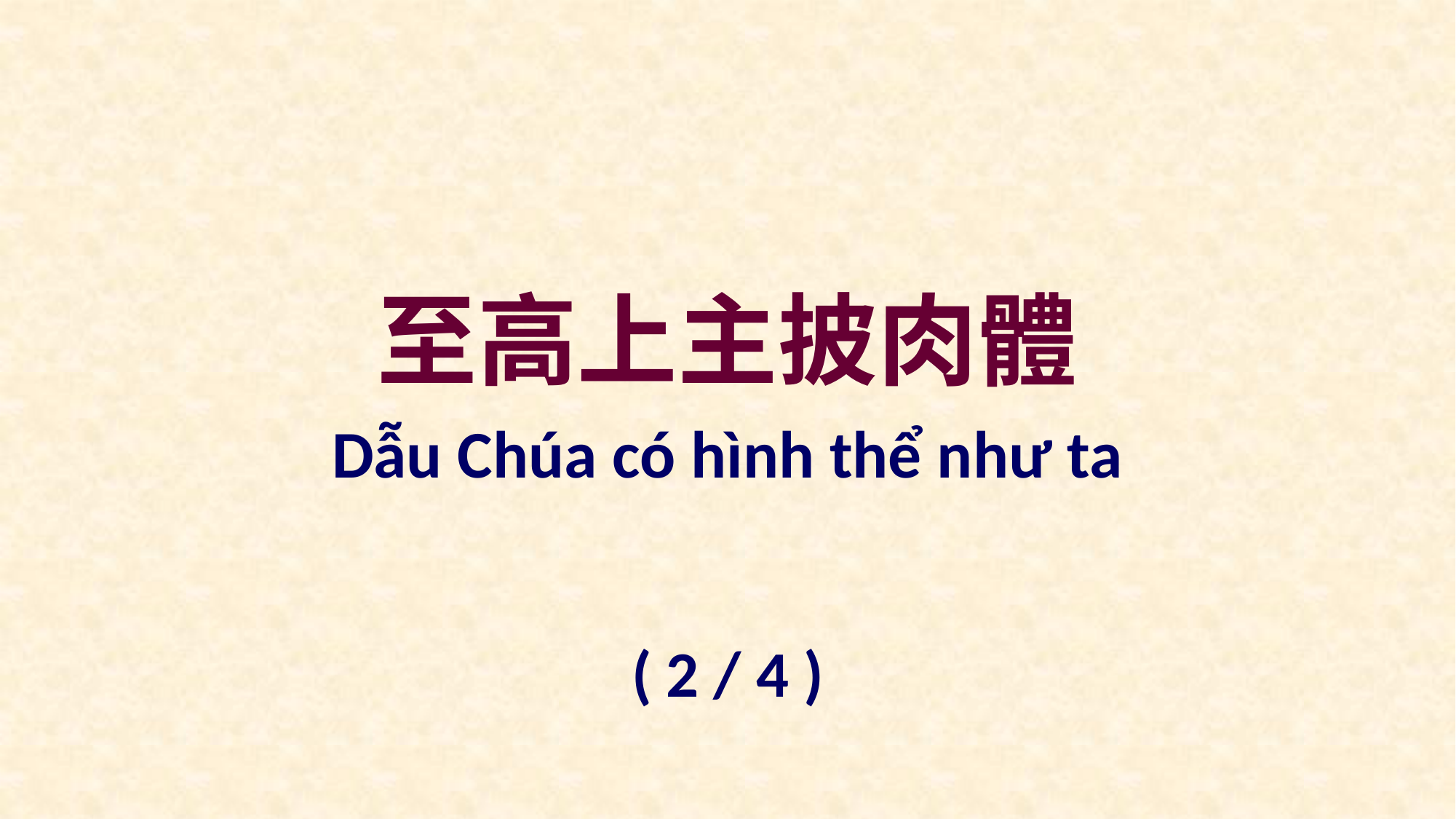

至高上主披肉體
Dẫu Chúa có hình thể như ta
( 2 / 4 )